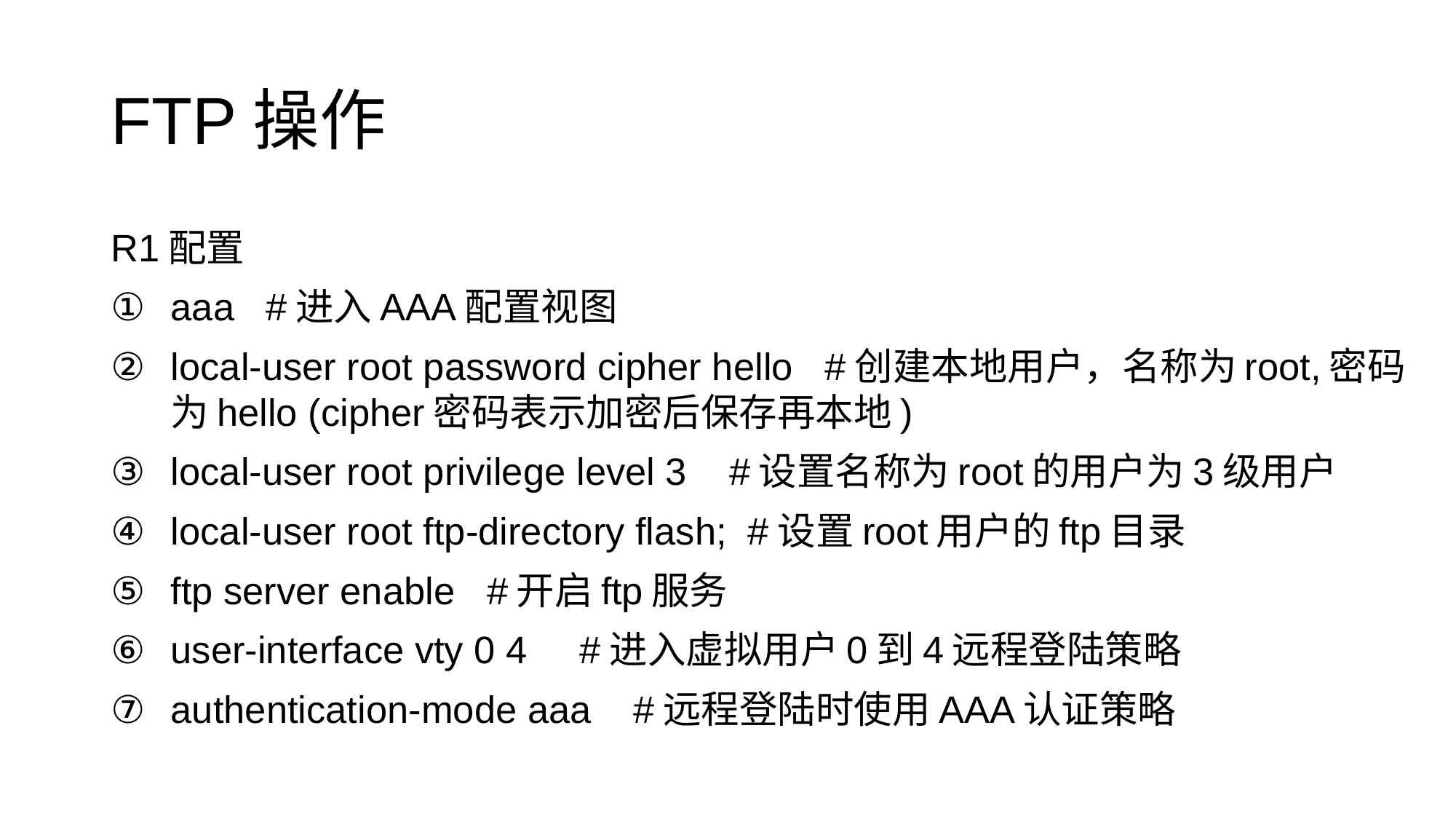

# FTP操作
R1配置
aaa   #进入AAA配置视图
local-user root password cipher hello   #创建本地用户，名称为root,密码为hello (cipher密码表示加密后保存再本地)
local-user root privilege level 3    #设置名称为root的用户为3级用户
local-user root ftp-directory flash;  #设置root用户的ftp目录
ftp server enable   #开启ftp服务
user-interface vty 0 4     #进入虚拟用户0到4远程登陆策略
authentication-mode aaa    #远程登陆时使用AAA认证策略